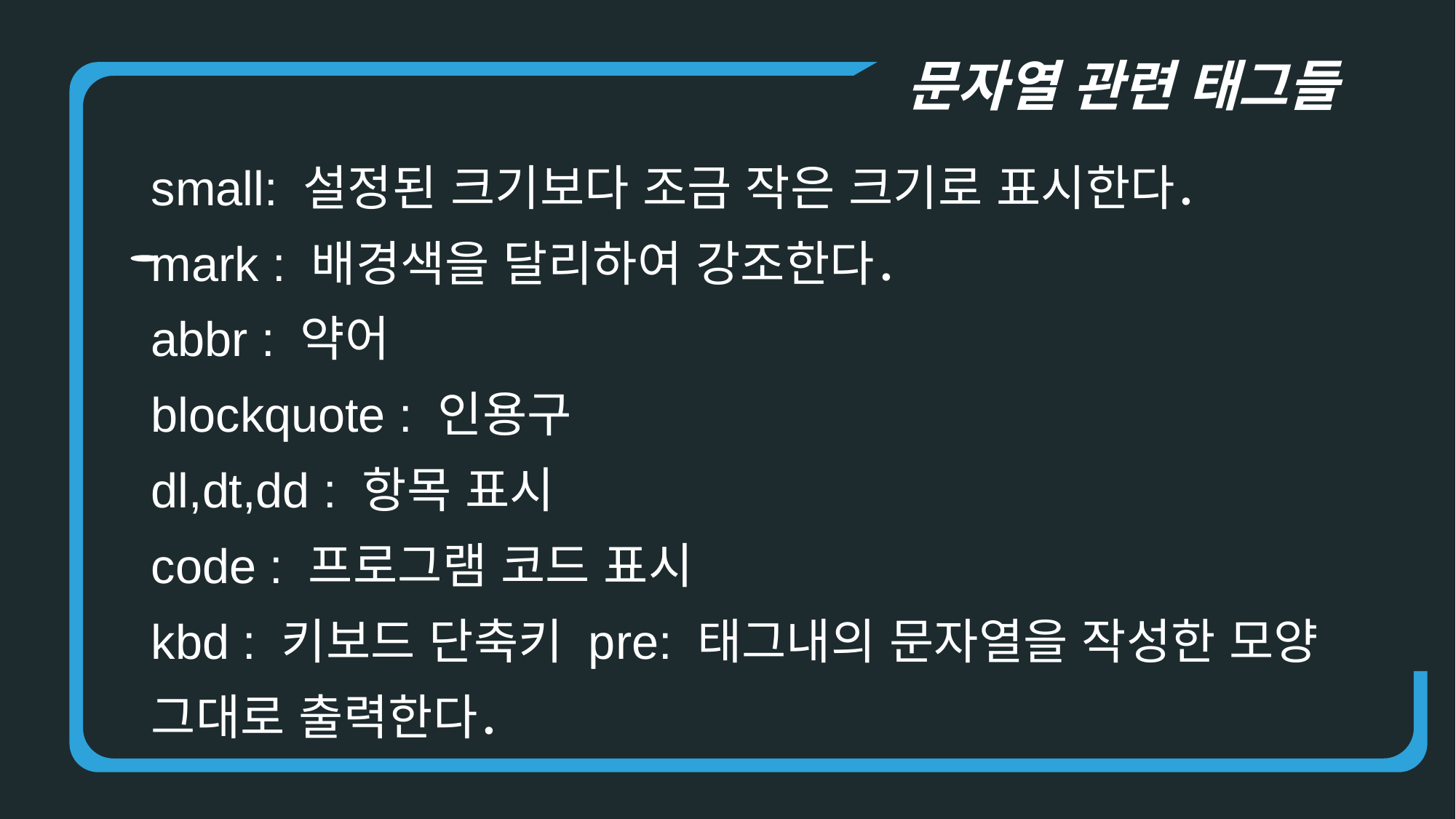

문자열 관련 태그들

small: 설정된 크기보다 조금 작은 크기로 표시한다．
mark : 배경색을 달리하여 강조한다．
abbr : 약어
blockquote : 인용구
dl,dt,dd : 항목 표시
code : 프로그램 코드 표시
kbd : 키보드 단축키 pre: 태그내의 문자열을 작성한 모양 그대로 출력한다．